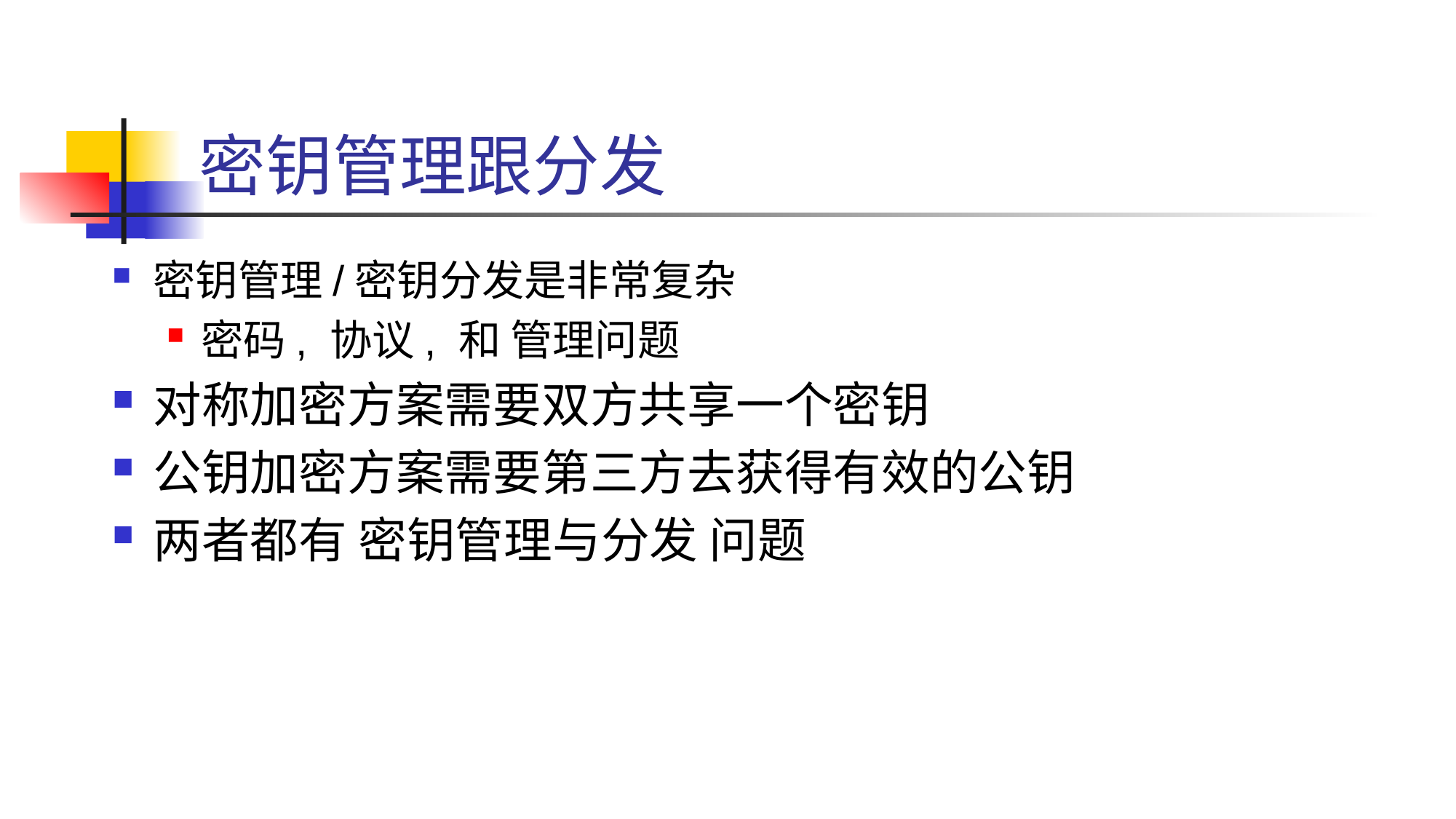

# 密钥管理跟分发
密钥管理/密钥分发是非常复杂
密码, 协议, 和 管理问题
对称加密方案需要双方共享一个密钥
公钥加密方案需要第三方去获得有效的公钥
两者都有 密钥管理与分发 问题